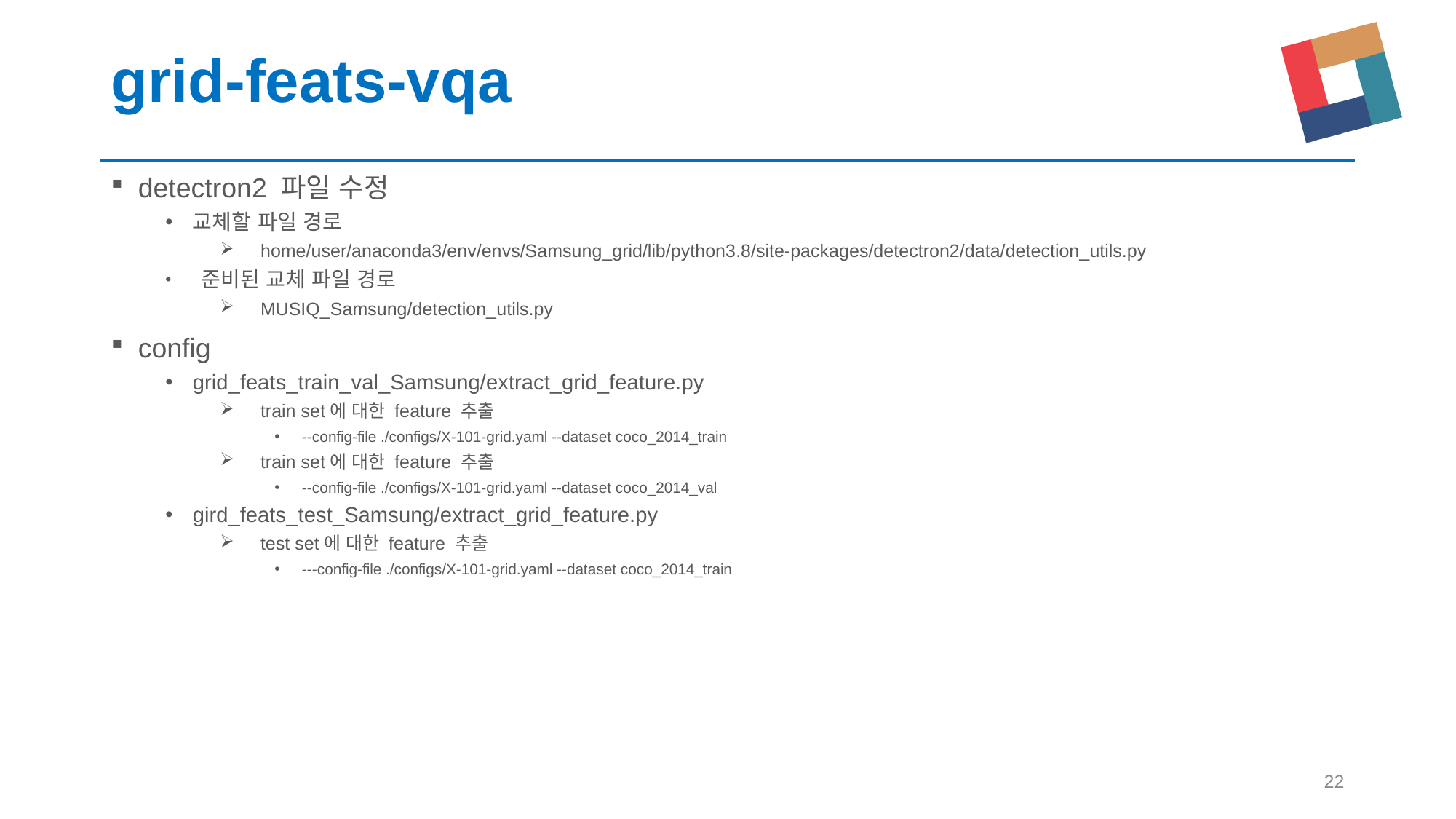

# grid-feats-vqa
detectron2 파일 수정
교체할 파일 경로
home/user/anaconda3/env/envs/Samsung_grid/lib/python3.8/site-packages/detectron2/data/detection_utils.py
 준비된 교체 파일 경로
MUSIQ_Samsung/detection_utils.py
config
grid_feats_train_val_Samsung/extract_grid_feature.py
train set에 대한 feature 추출
--config-file ./configs/X-101-grid.yaml --dataset coco_2014_train
train set에 대한 feature 추출
--config-file ./configs/X-101-grid.yaml --dataset coco_2014_val
gird_feats_test_Samsung/extract_grid_feature.py
test set에 대한 feature 추출
---config-file ./configs/X-101-grid.yaml --dataset coco_2014_train
22